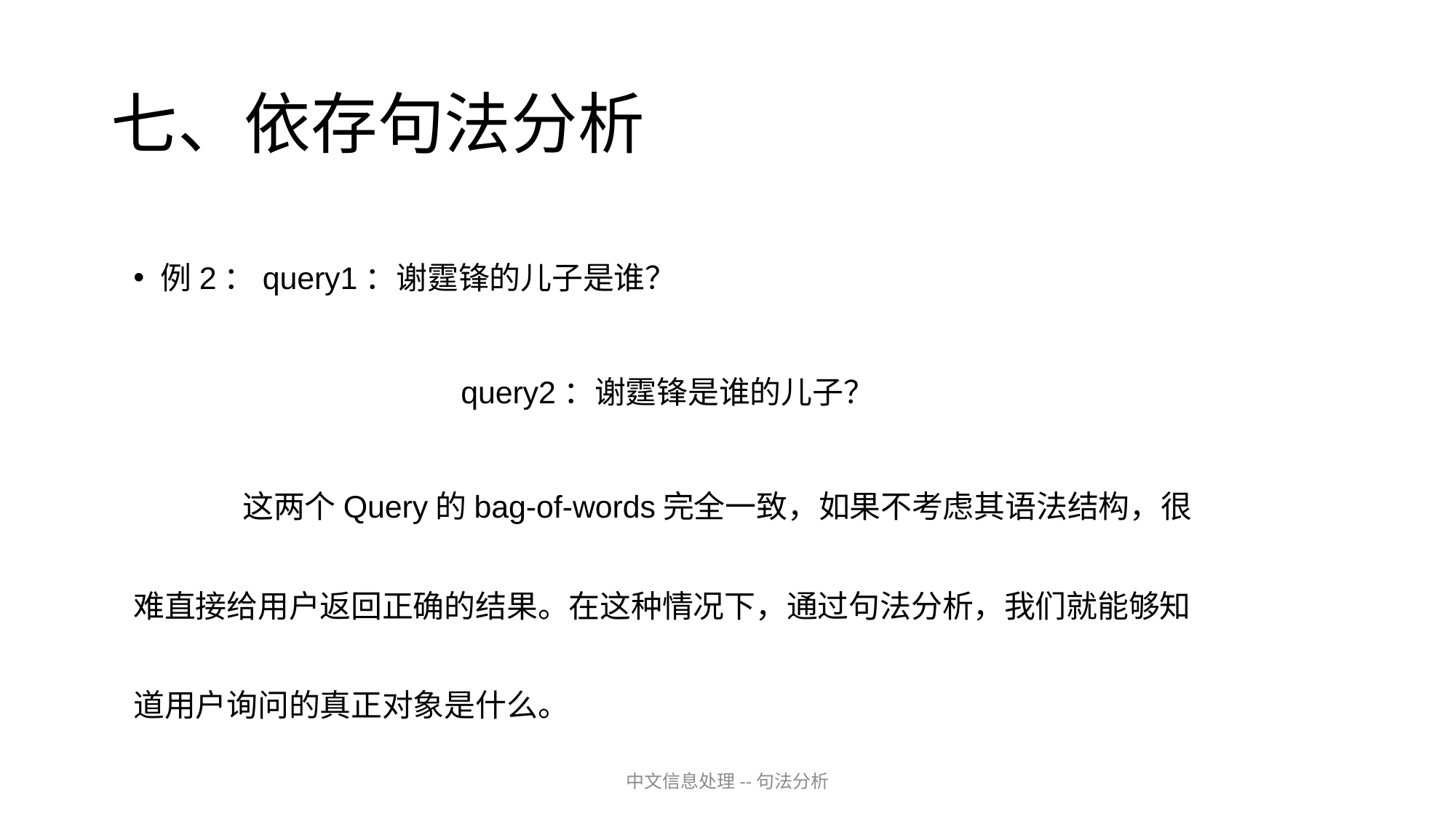

# 七、依存句法分析
例2：query1：谢霆锋的儿子是谁？
			query2：谢霆锋是谁的儿子？
	这两个Query的bag-of-words完全一致，如果不考虑其语法结构，很难直接给用户返回正确的结果。在这种情况下，通过句法分析，我们就能够知道用户询问的真正对象是什么。

中文信息处理--句法分析
151